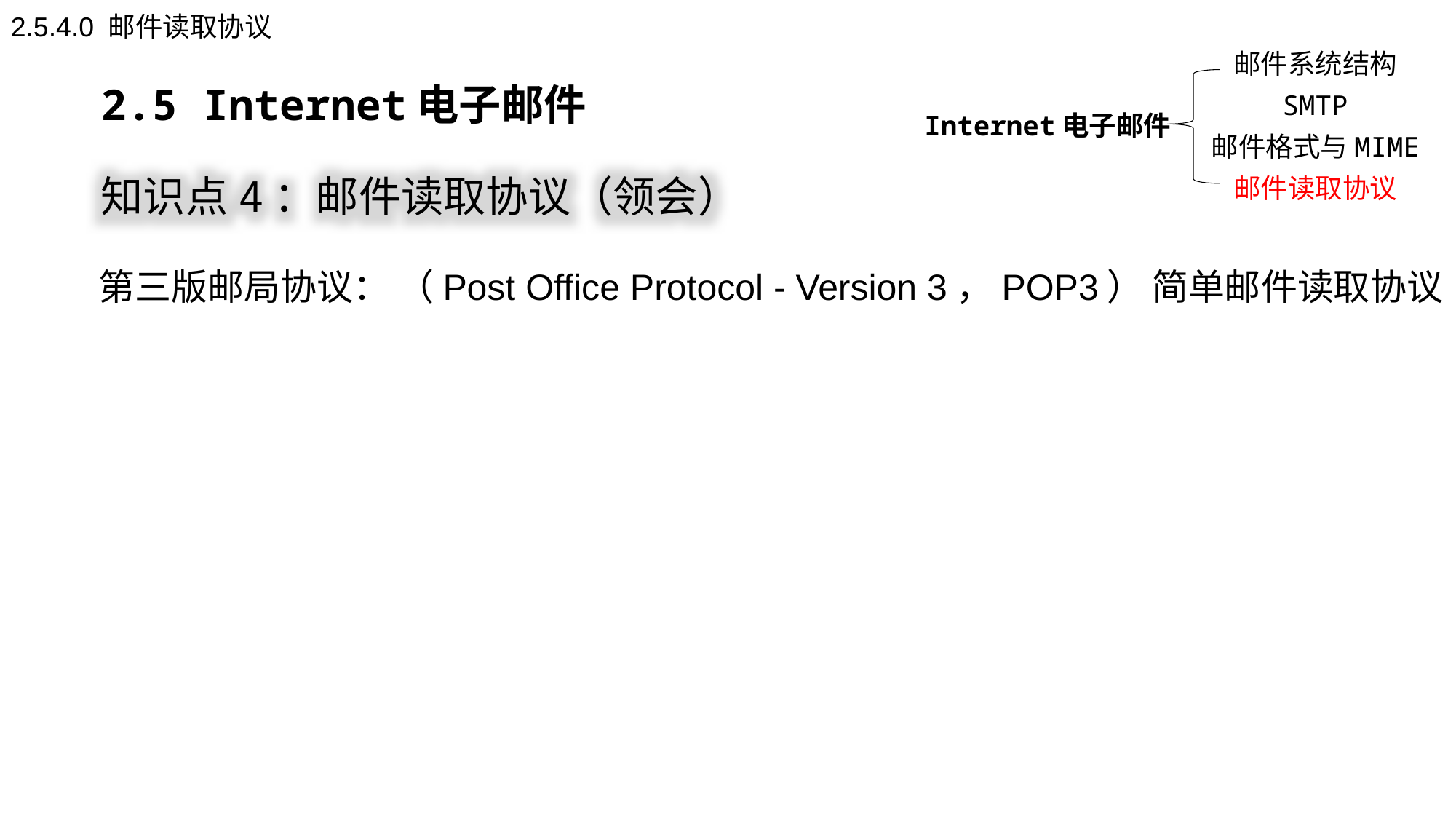

2.5.4.0 邮件读取协议
邮件系统结构

SMTP
Internet电子邮件
邮件格式与MIME
邮件读取协议
2.5 Internet电子邮件
知识点4：邮件读取协议（领会）
第三版邮局协议： （Post Office Protocol - Version 3，POP3） 简单邮件读取协议